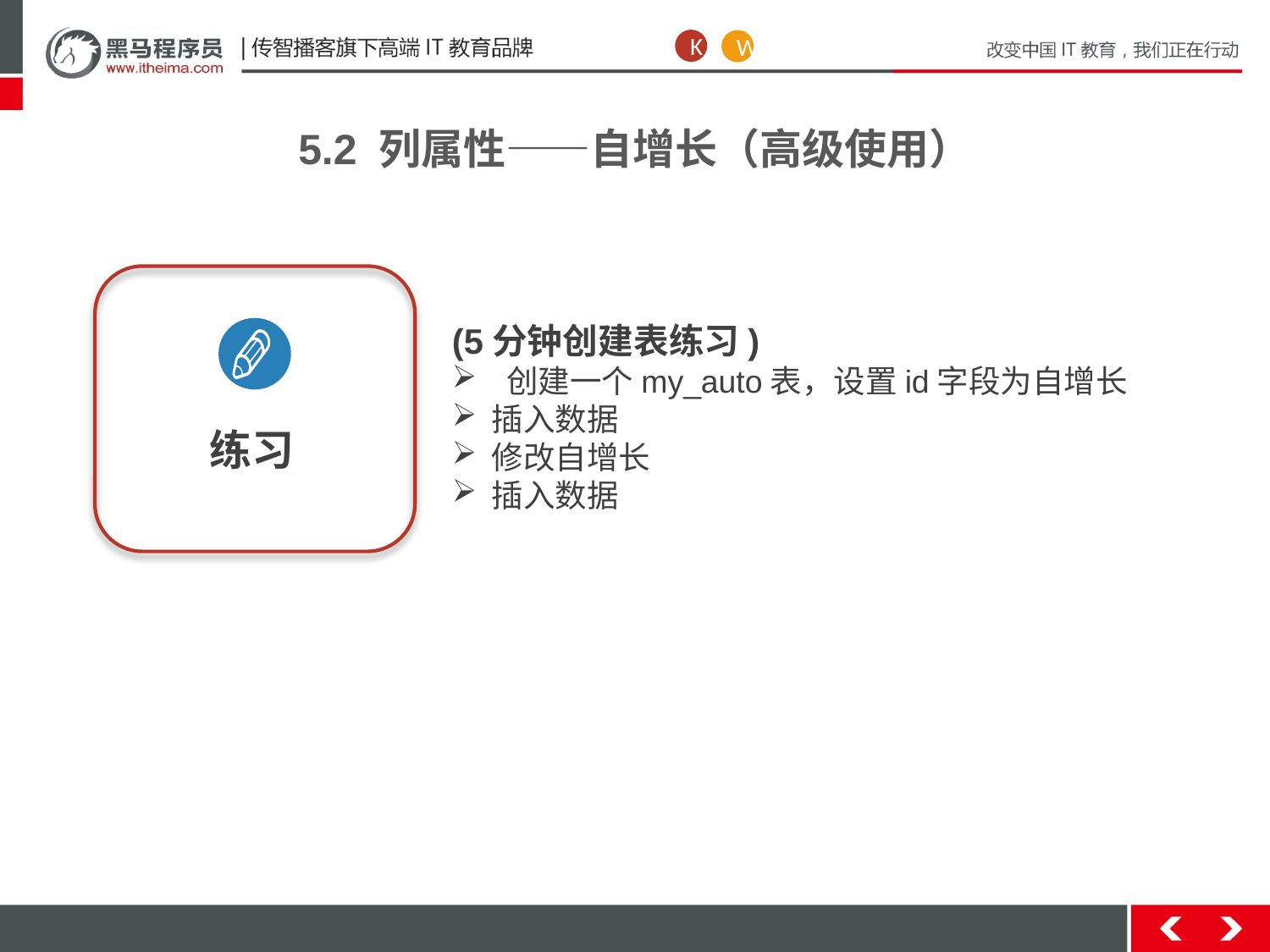

K
W
5.2 列属性——自增长（高级使用）

练习
(5分钟创建表练习)
 创建一个my_auto表，设置id字段为自增长
插入数据
修改自增长
插入数据